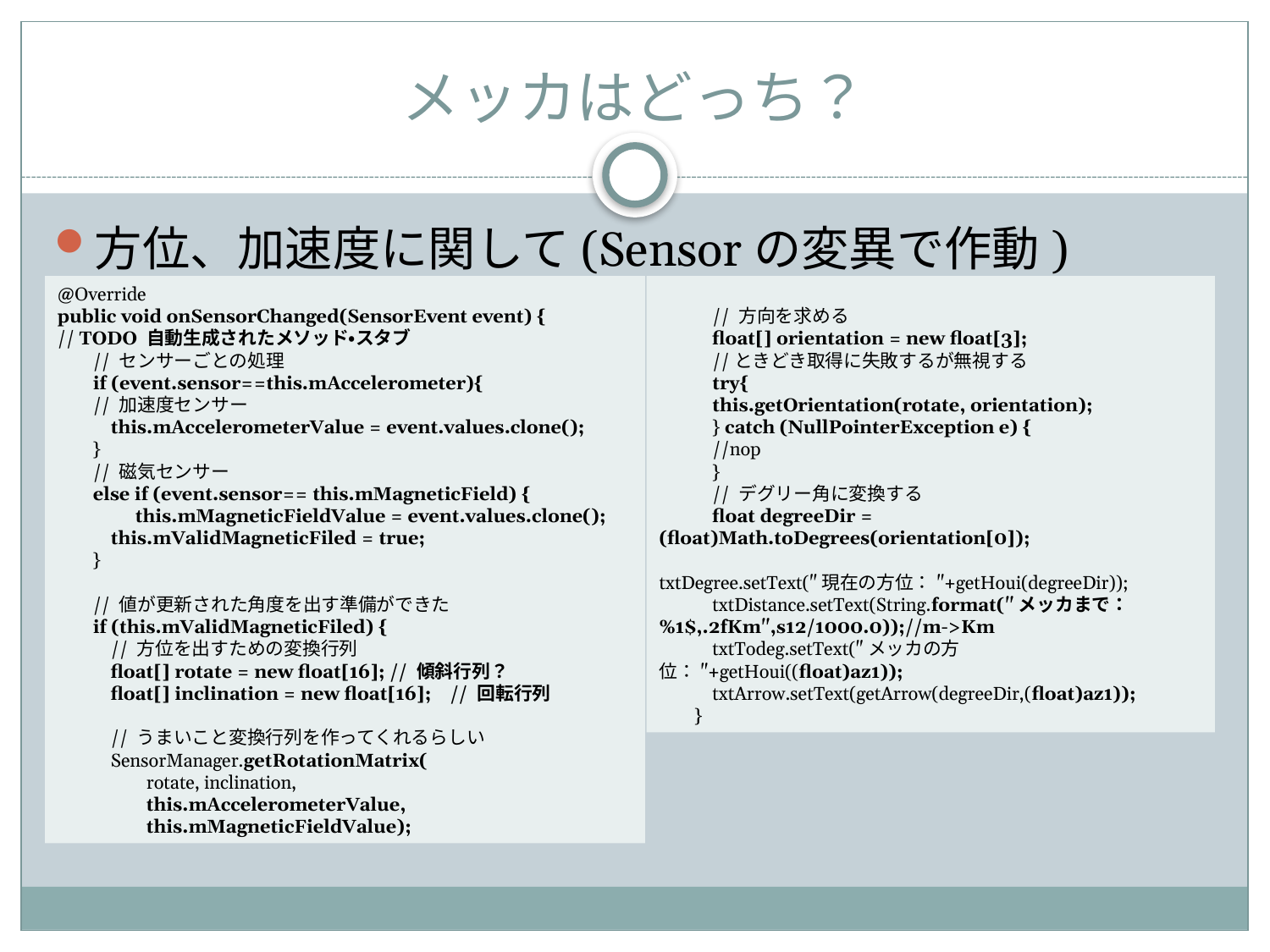

# メッカはどっち？
方位、加速度に関して(Sensorの変異で作動)
@Override
public void onSensorChanged(SensorEvent event) {
// TODO 自動生成されたメソッド・スタブ
        // センサーごとの処理
        if (event.sensor==this.mAccelerometer){
        // 加速度センサー
            this.mAccelerometerValue = event.values.clone();
        }
        // 磁気センサー
        else if (event.sensor== this.mMagneticField) {
　　　　this.mMagneticFieldValue = event.values.clone();
            this.mValidMagneticFiled = true;
        }

        // 値が更新された角度を出す準備ができた
        if (this.mValidMagneticFiled) {
            // 方位を出すための変換行列
            float[] rotate = new float[16]; // 傾斜行列？
            float[] inclination = new float[16];    // 回転行列

            // うまいこと変換行列を作ってくれるらしい
            SensorManager.getRotationMatrix(
                    rotate, inclination,
                    this.mAccelerometerValue,
                    this.mMagneticFieldValue);

            // 方向を求める
            float[] orientation = new float[3];
            //ときどき取得に失敗するが無視する
            try{
            this.getOrientation(rotate, orientation);
            } catch (NullPointerException e) {
            //nop
            }
            // デグリー角に変換する
            float degreeDir = (float)Math.toDegrees(orientation[0]);

txtDegree.setText("現在の方位："+getHoui(degreeDir));
            txtDistance.setText(String.format("メッカまで：%1$,.2fKm",s12/1000.0));//m->Km
            txtTodeg.setText("メッカの方位："+getHoui((float)az1));
            txtArrow.setText(getArrow(degreeDir,(float)az1));
        }